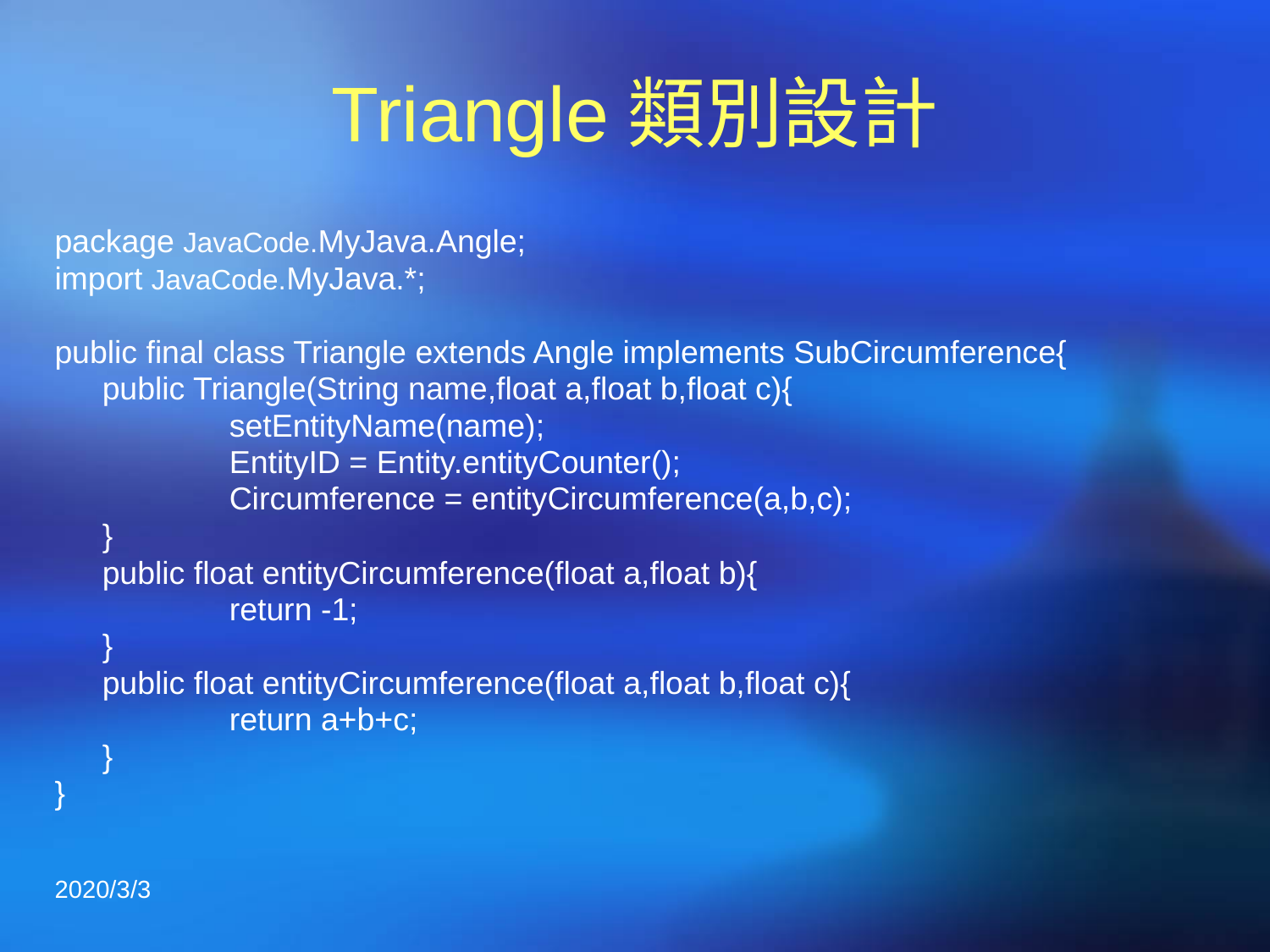

# Triangle類別設計
package JavaCode.MyJava.Angle;
import JavaCode.MyJava.*;

public final class Triangle extends Angle implements SubCircumference{
	public Triangle(String name,float a,float b,float c){
		setEntityName(name);
		EntityID = Entity.entityCounter();
		Circumference = entityCircumference(a,b,c);
	}
	public float entityCircumference(float a,float b){
		return -1;
	}
	public float entityCircumference(float a,float b,float c){
		return a+b+c;
	}
}
2020/3/3